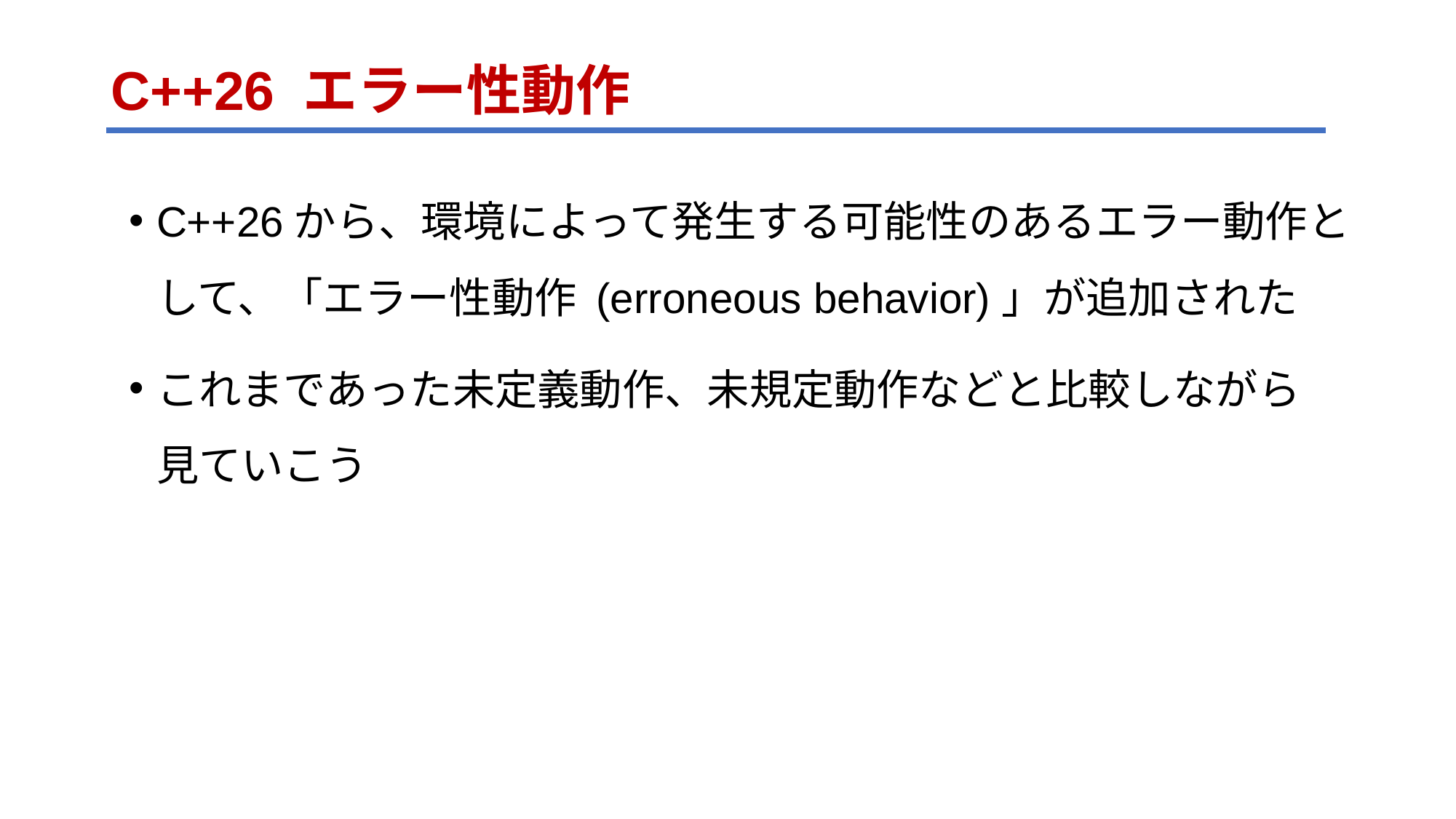

# C++26 エラー性動作
C++26から、環境によって発生する可能性のあるエラー動作として、「エラー性動作 (erroneous behavior)」が追加された
これまであった未定義動作、未規定動作などと比較しながら
見ていこう